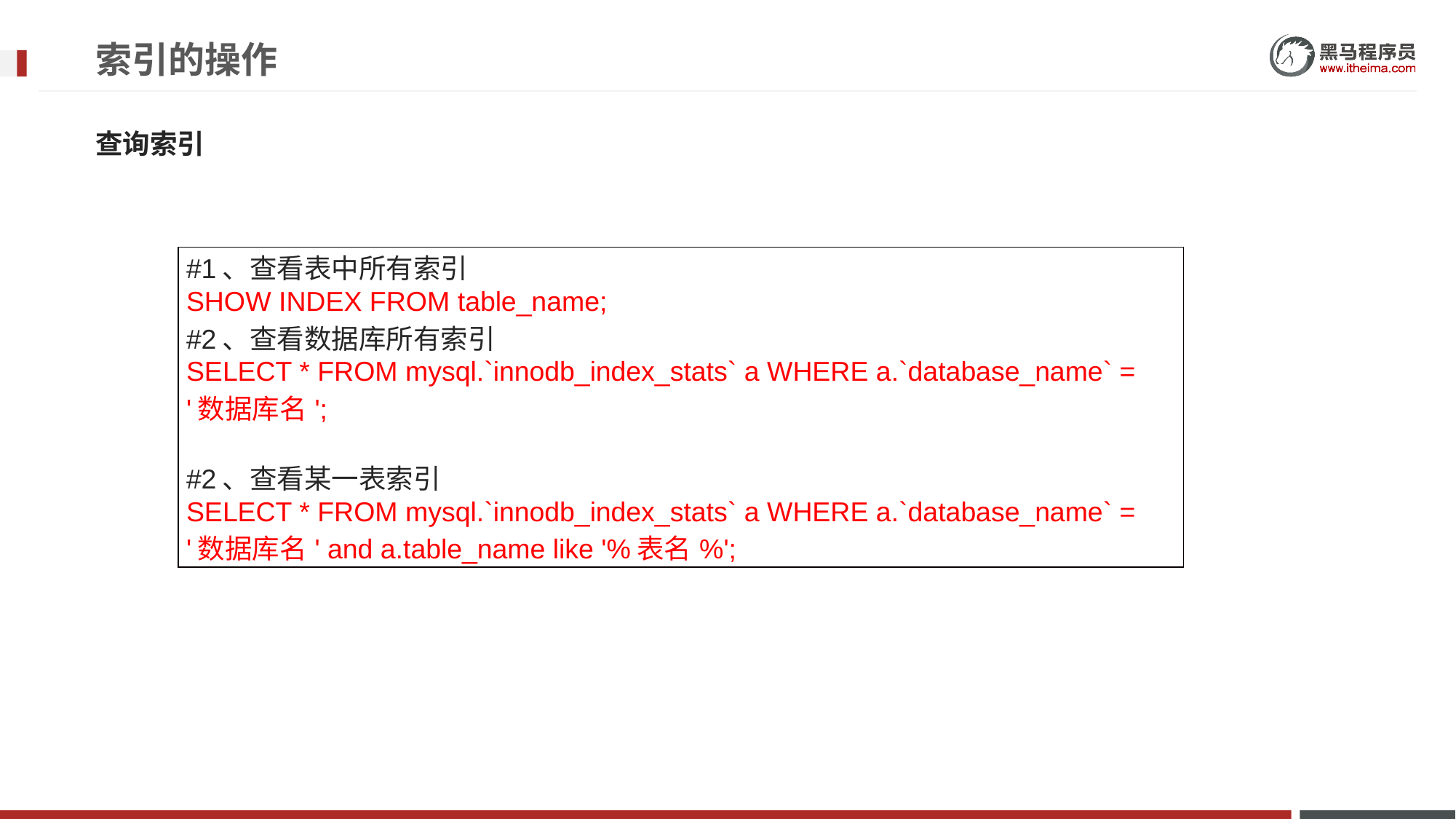

# 索引的操作
查询索引
| #1、查看表中所有索引 SHOW INDEX FROM table\_name; #2、查看数据库所有索引 SELECT \* FROM mysql.`innodb\_index\_stats` a WHERE a.`database\_name` = '数据库名'; #2、查看某一表索引 SELECT \* FROM mysql.`innodb\_index\_stats` a WHERE a.`database\_name` = '数据库名' and a.table\_name like '%表名%'; |
| --- |